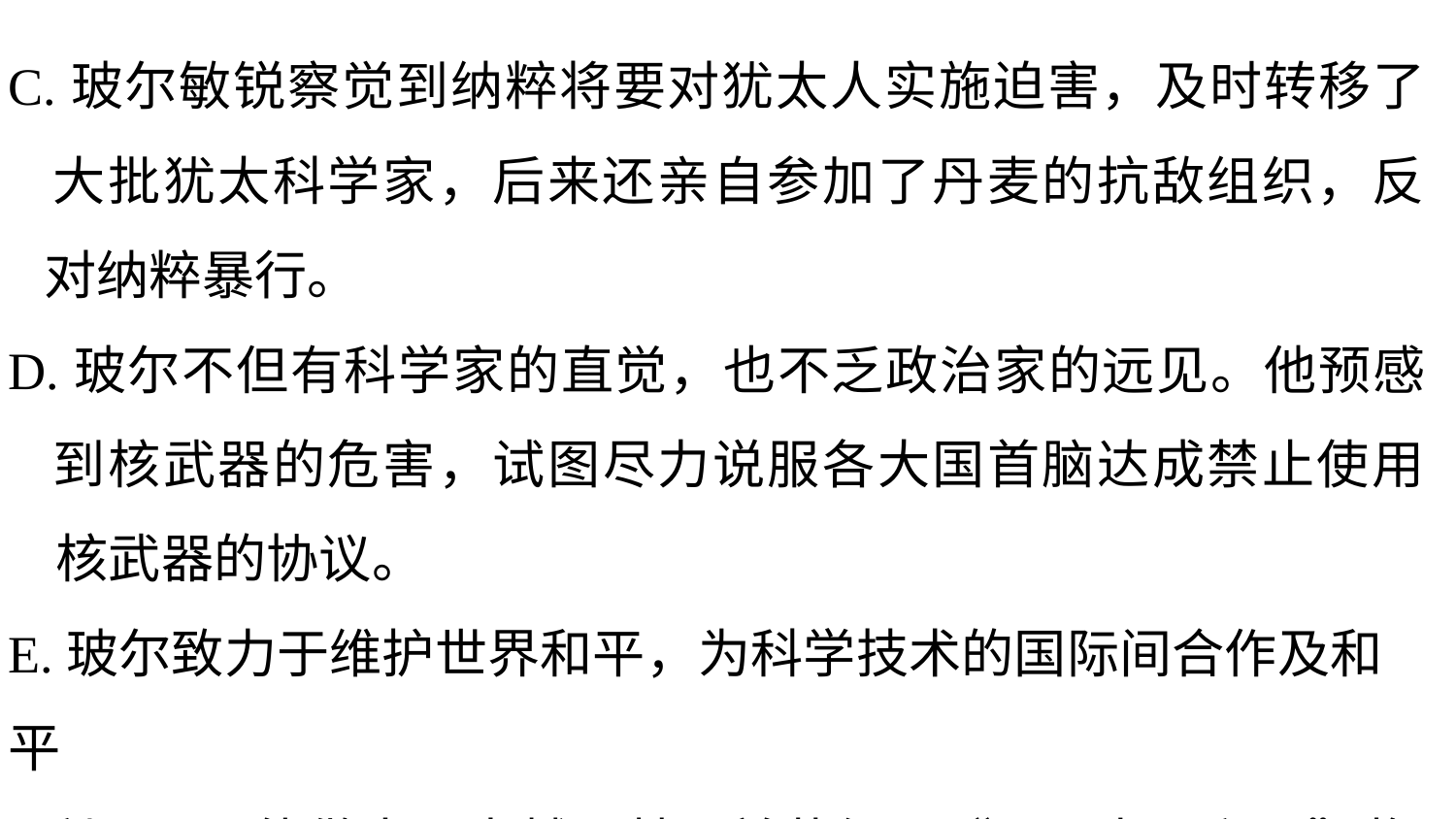

C.玻尔敏锐察觉到纳粹将要对犹太人实施迫害，及时转移了
   大批犹太科学家，后来还亲自参加了丹麦的抗敌组织，反
   对纳粹暴行。
D.玻尔不但有科学家的直觉，也不乏政治家的远见。他预感
   到核武器的危害，试图尽力说服各大国首脑达成禁止使用
    核武器的协议。
E.玻尔致力于维护世界和平，为科学技术的国际间合作及和平
   利用原子能做出了卓越贡献，并获得了“原子为了和平”奖。